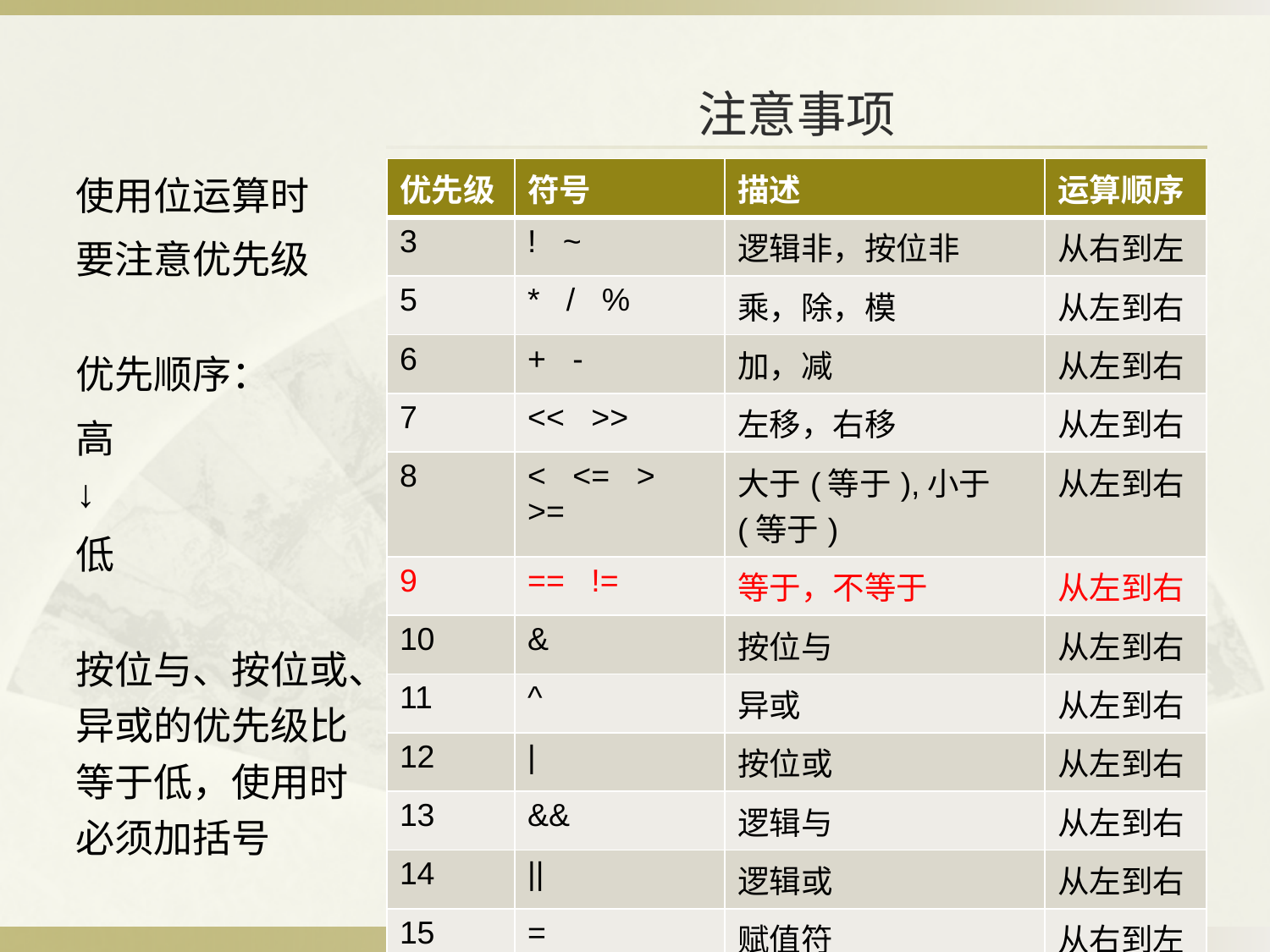

# 注意事项
使用位运算时
要注意优先级

优先顺序：
高
↓
低

按位与、按位或、异或的优先级比等于低，使用时必须加括号
| 优先级 | 符号 | 描述 | 运算顺序 |
| --- | --- | --- | --- |
| 3 | ! ~ | 逻辑非，按位非 | 从右到左 |
| 5 | \* / % | 乘，除，模 | 从左到右 |
| 6 | + - | 加，减 | 从左到右 |
| 7 | << >> | 左移，右移 | 从左到右 |
| 8 | < <= > >= | 大于(等于),小于(等于) | 从左到右 |
| 9 | == != | 等于，不等于 | 从左到右 |
| 10 | & | 按位与 | 从左到右 |
| 11 | ^ | 异或 | 从左到右 |
| 12 | | | 按位或 | 从左到右 |
| 13 | && | 逻辑与 | 从左到右 |
| 14 | || | 逻辑或 | 从左到右 |
| 15 | = | 赋值符 | 从右到左 |